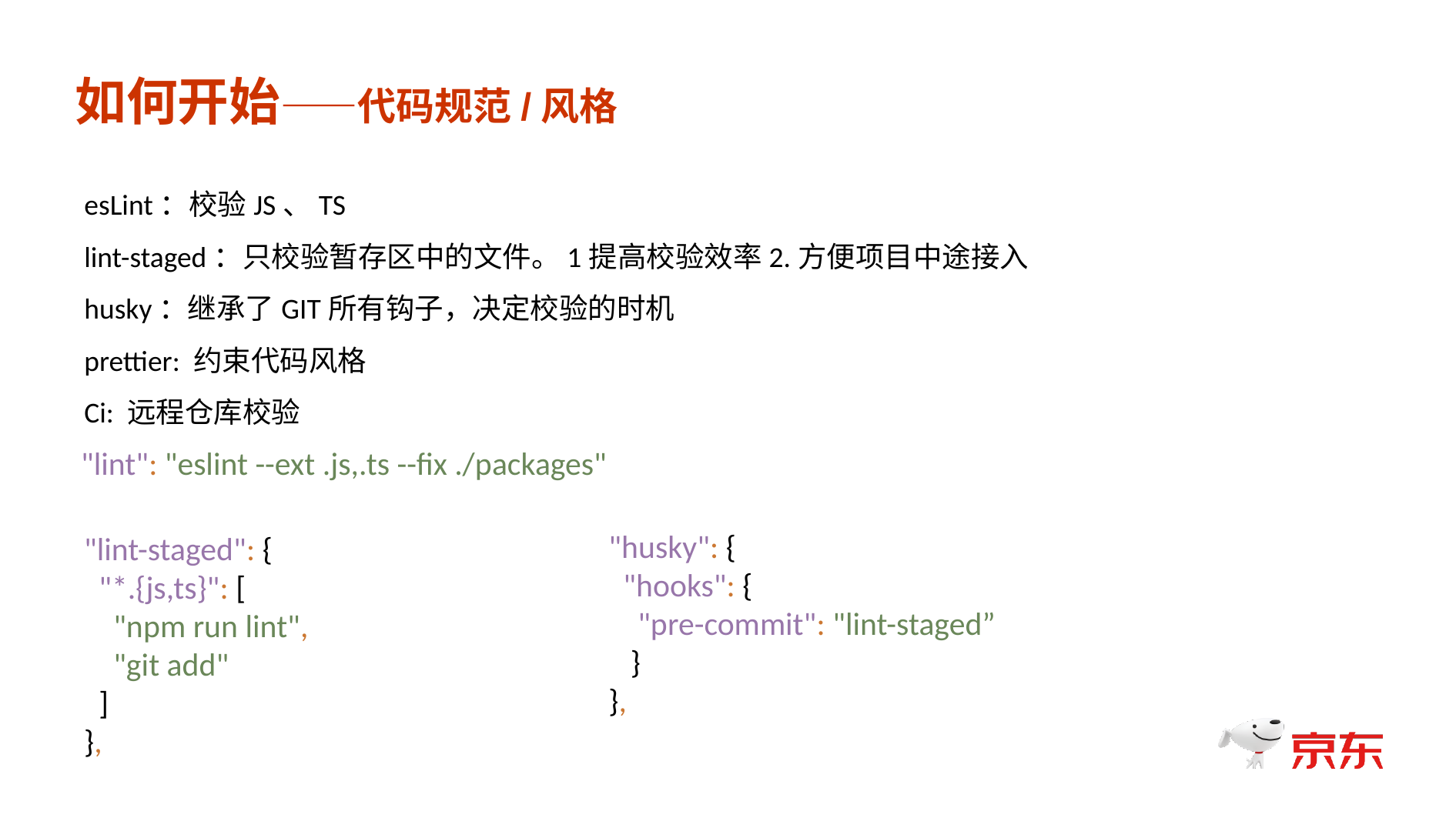

如何开始——代码规范/风格
esLint：校验JS、TS
lint-staged：只校验暂存区中的文件。1提高校验效率2.方便项目中途接入
husky：继承了GIT所有钩子，决定校验的时机
prettier: 约束代码风格
Ci: 远程仓库校验
"lint": "eslint --ext .js,.ts --fix ./packages"
"husky": {
  "hooks": {
    "pre-commit": "lint-staged”
   }
},
"lint-staged": {
  "*.{js,ts}": [
    "npm run lint",
    "git add"
  ]
},